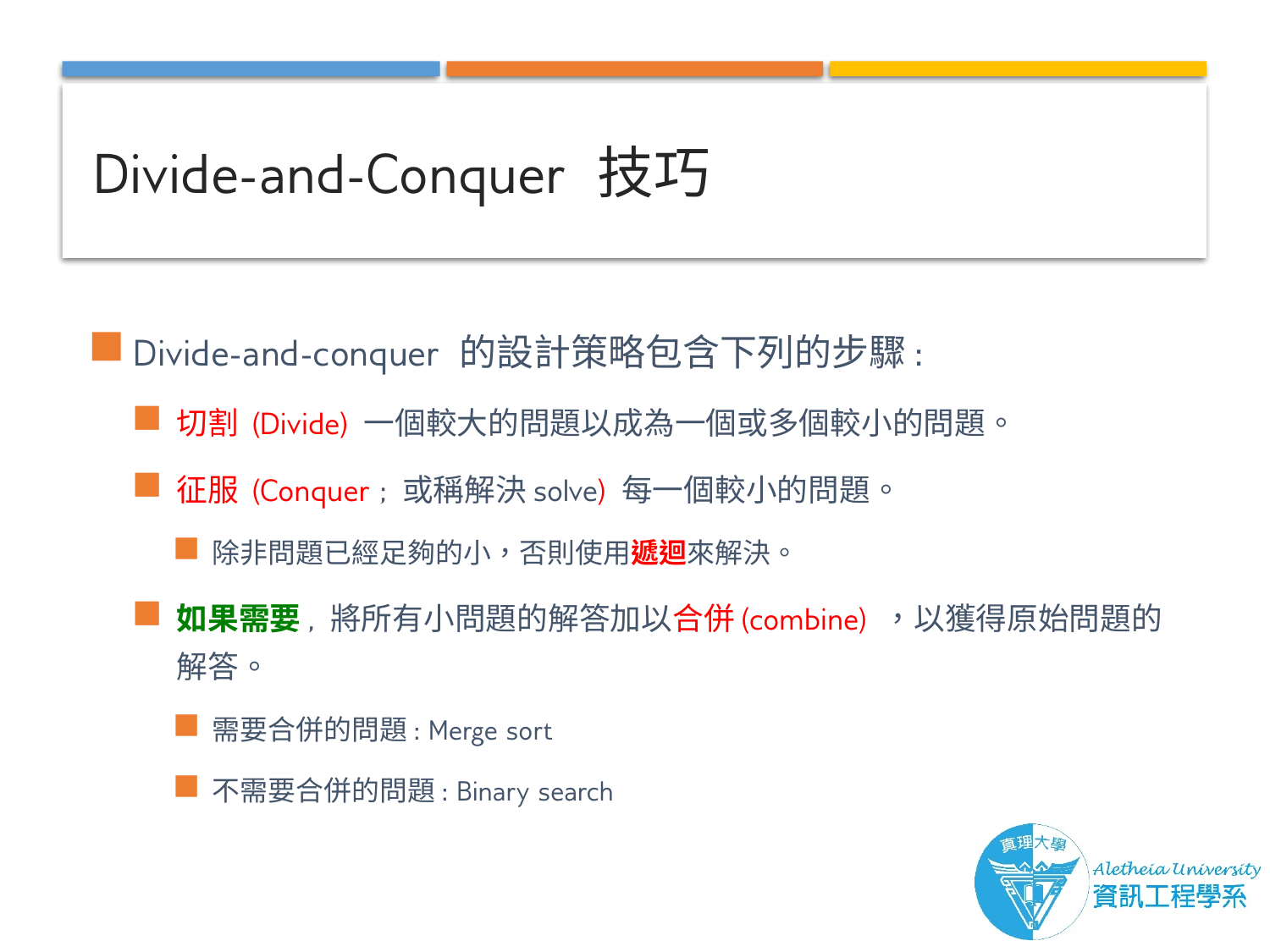

# Divide-and-Conquer 技巧
Divide-and-conquer 的設計策略包含下列的步驟:
切割 (Divide) 一個較大的問題以成為一個或多個較小的問題。
征服 (Conquer ; 或稱解決solve) 每一個較小的問題。
除非問題已經足夠的小，否則使用遞迴來解決。
如果需要, 將所有小問題的解答加以合併(combine) ，以獲得原始問題的解答。
需要合併的問題: Merge sort
不需要合併的問題: Binary search